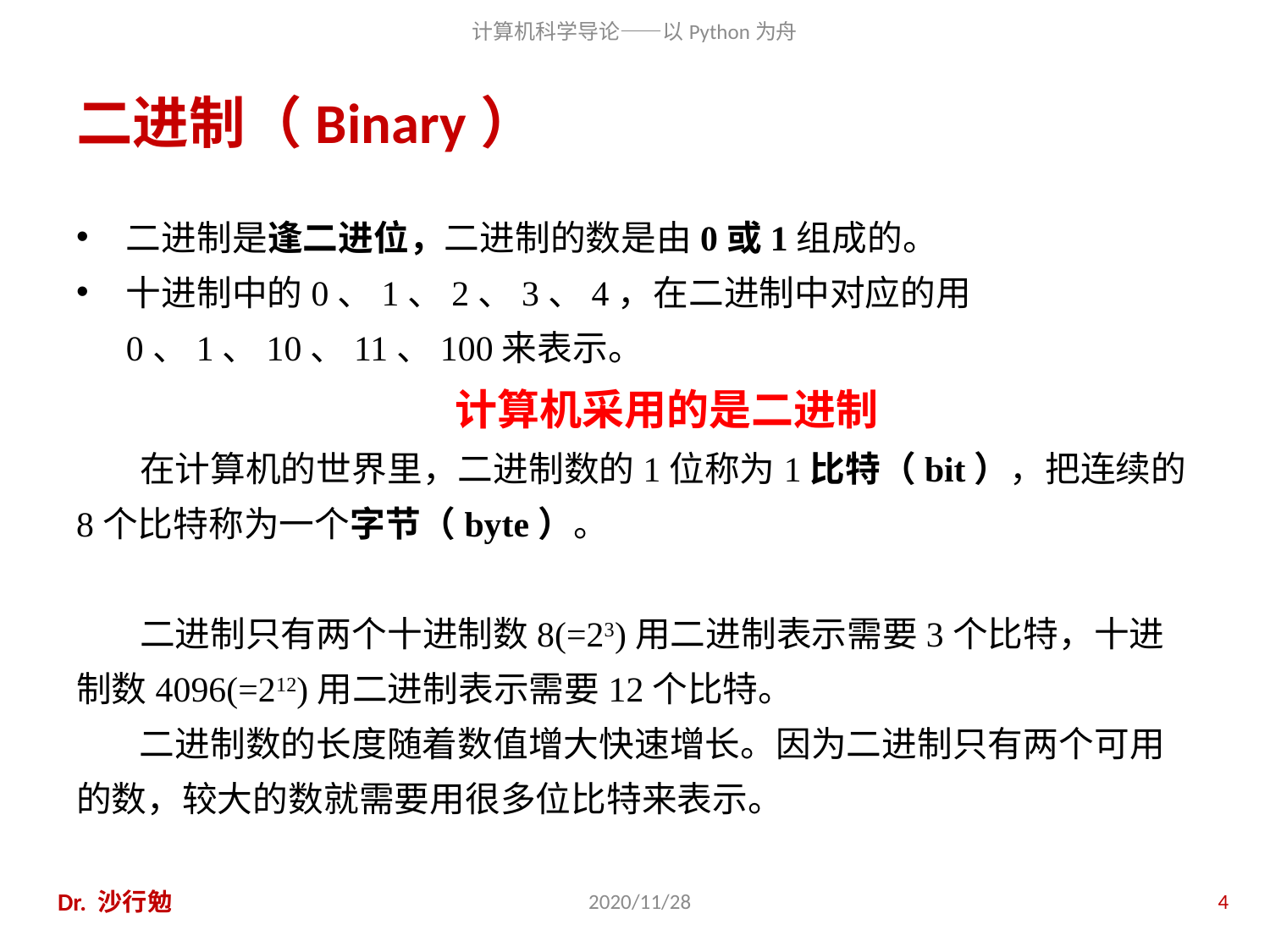

# 二进制（Binary）
二进制是逢二进位，二进制的数是由0或1组成的。
十进制中的0、1、2、3、4，在二进制中对应的用0、1、10、11、100来表示。
计算机采用的是二进制
在计算机的世界里，二进制数的1位称为1比特（bit），把连续的8个比特称为一个字节（byte）。

二进制只有两个十进制数8(=23)用二进制表示需要3个比特，十进制数4096(=212)用二进制表示需要12个比特。
       二进制数的长度随着数值增大快速增长。因为二进制只有两个可用的数，较大的数就需要用很多位比特来表示。
Dr. 沙行勉
2020/11/28
4